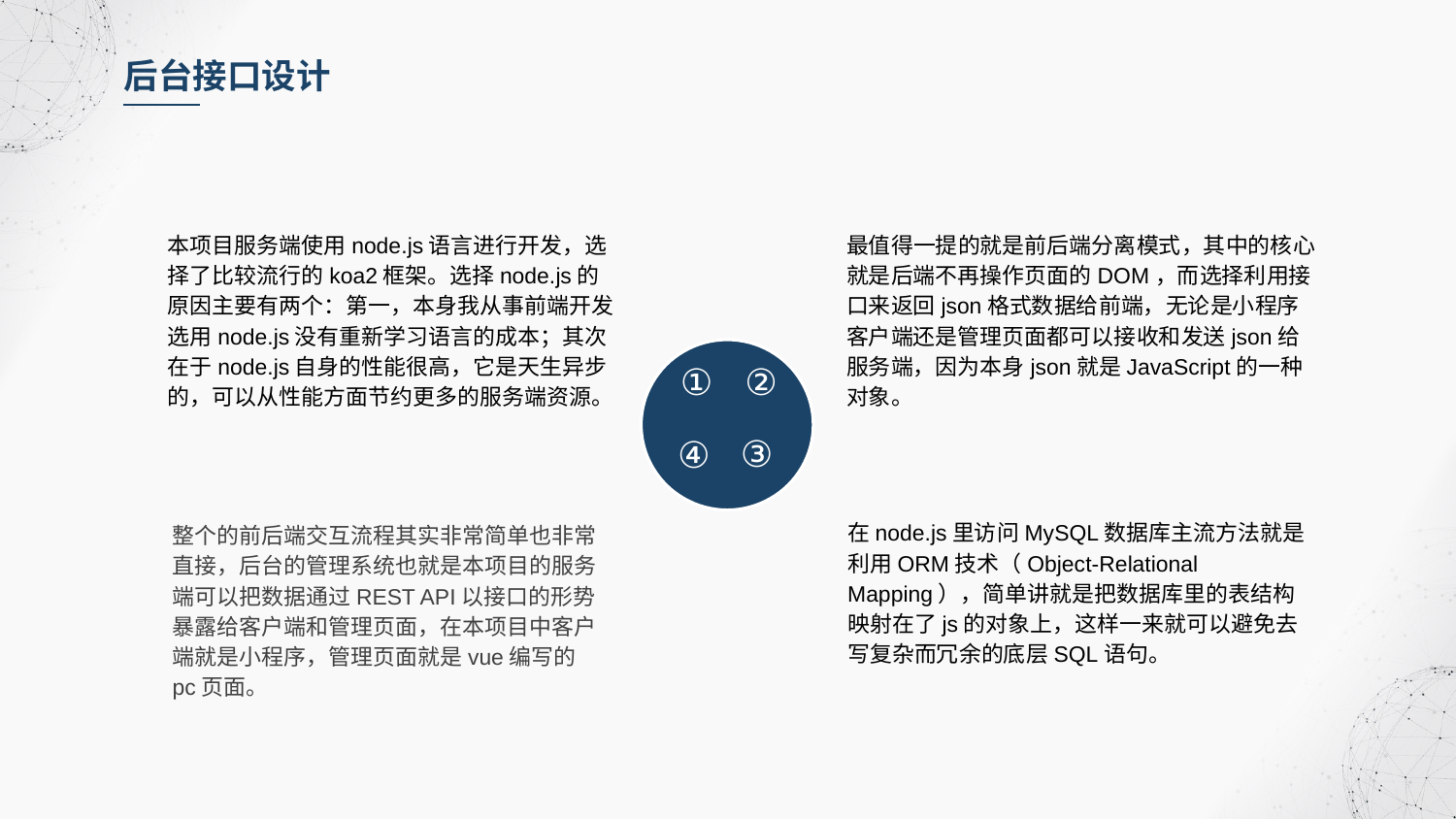

后台接口设计
本项目服务端使用node.js语言进行开发，选择了比较流行的koa2框架。选择node.js的原因主要有两个：第一，本身我从事前端开发选用node.js没有重新学习语言的成本；其次在于node.js自身的性能很高，它是天生异步的，可以从性能方面节约更多的服务端资源。
最值得一提的就是前后端分离模式，其中的核心就是后端不再操作页面的DOM，而选择利用接口来返回json格式数据给前端，无论是小程序客户端还是管理页面都可以接收和发送json给服务端，因为本身json就是JavaScript的一种对象。

①
②
③
④
在node.js里访问MySQL数据库主流方法就是利用ORM技术（Object-Relational Mapping），简单讲就是把数据库里的表结构映射在了js的对象上，这样一来就可以避免去写复杂而冗余的底层SQL语句。
整个的前后端交互流程其实非常简单也非常直接，后台的管理系统也就是本项目的服务端可以把数据通过REST API以接口的形势暴露给客户端和管理页面，在本项目中客户端就是小程序，管理页面就是vue编写的pc页面。